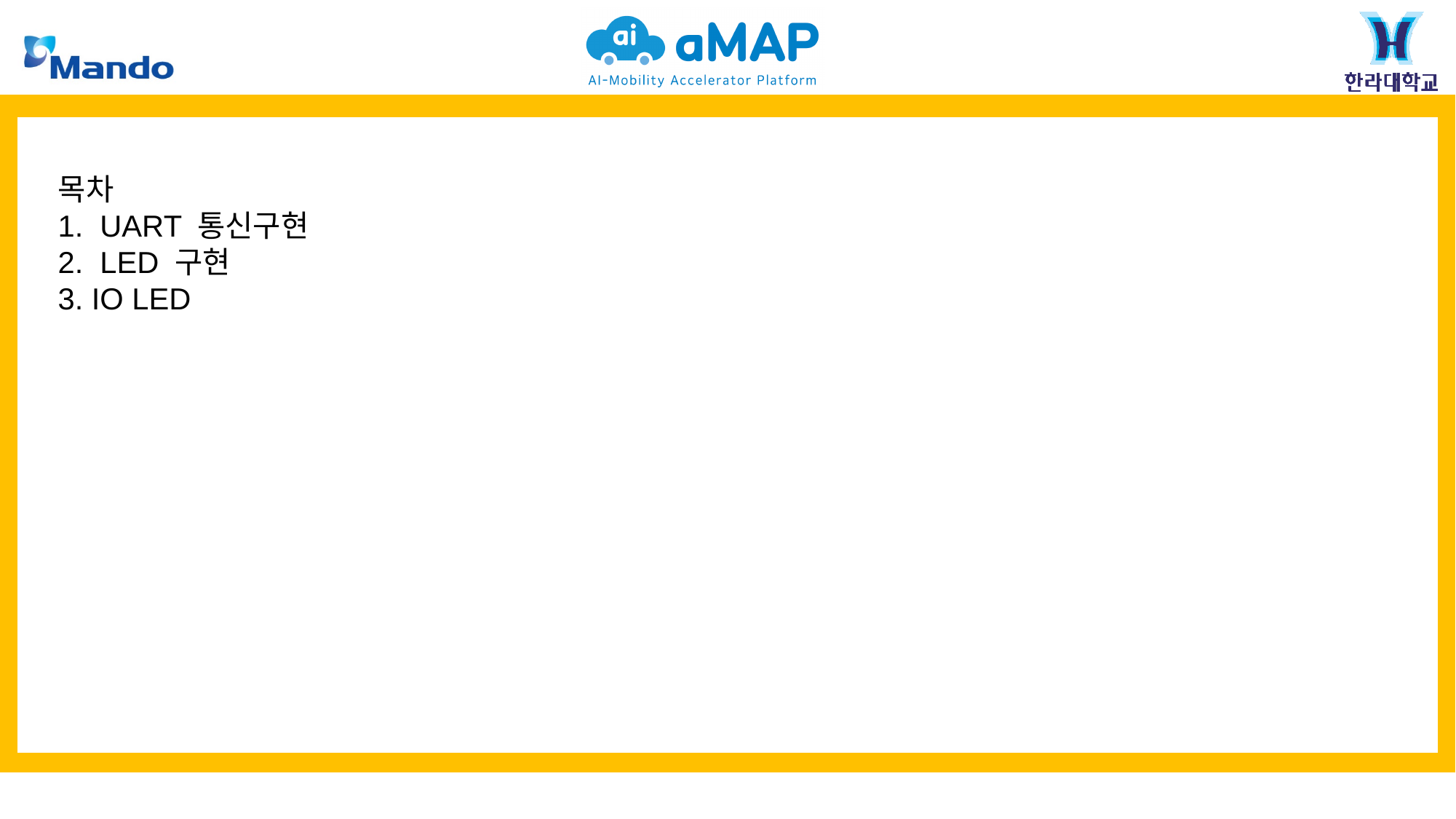

목차
1.  UART 통신구현
2.  LED 구현
3. IO LED